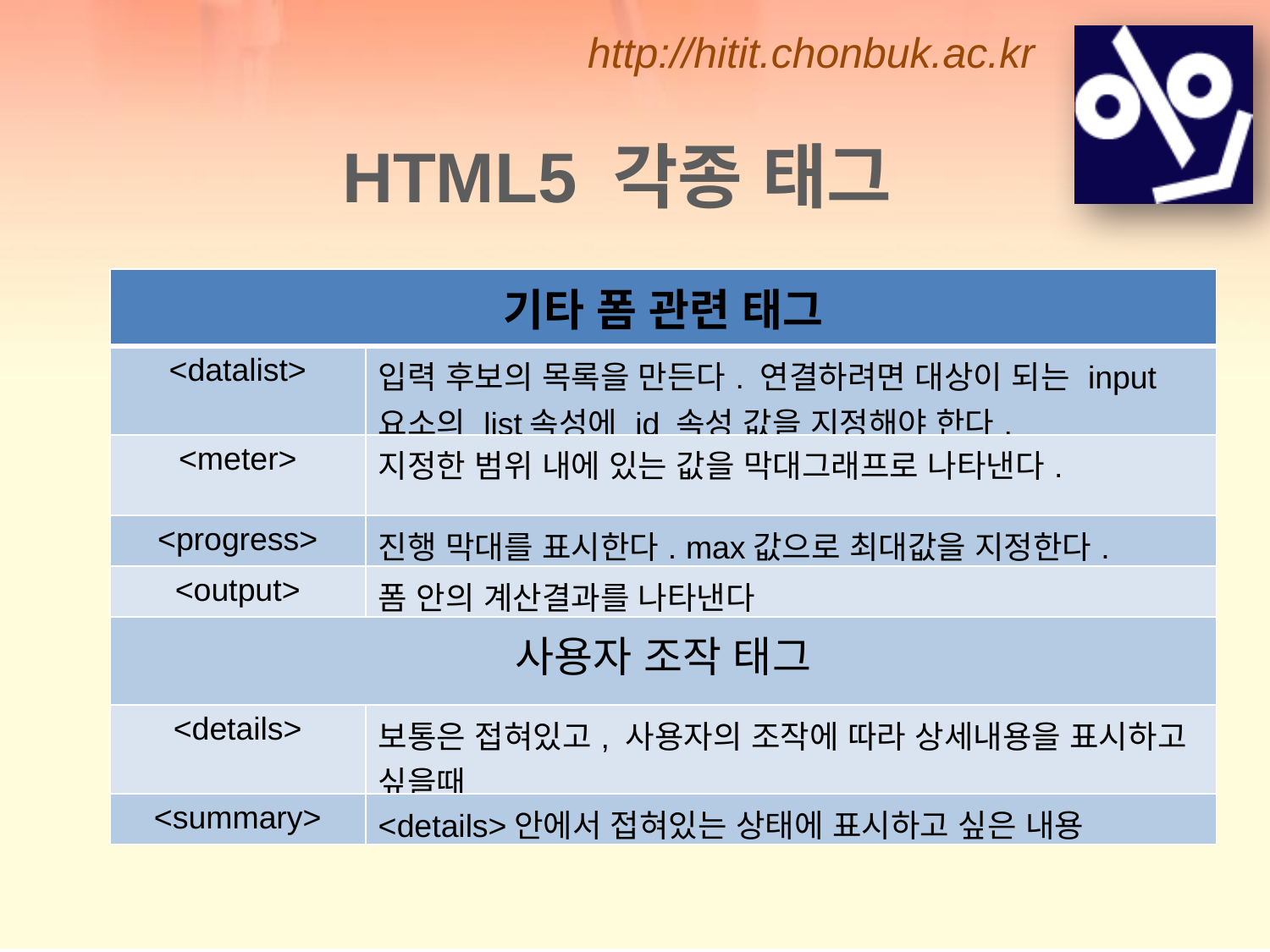

HTML5 각종 태그

| 기타 폼 관련 태그 |  |
| --- | --- |
| <datalist> | 입력 후보의 목록을 만든다. 연결하려면 대상이 되는 input 요소의 list속성에 id 속성 값을 지정해야 한다. |
| <meter> | 지정한 범위 내에 있는 값을 막대그래프로 나타낸다. |
| <progress> | 진행 막대를 표시한다. max값으로 최대값을 지정한다. |
| <output> | 폼 안의 계산결과를 나타낸다 |
| 사용자 조작 태그 |  |
| <details> | 보통은 접혀있고, 사용자의 조작에 따라 상세내용을 표시하고 싶을때 |
| <summary> | <details>안에서 접혀있는 상태에 표시하고 싶은 내용 |